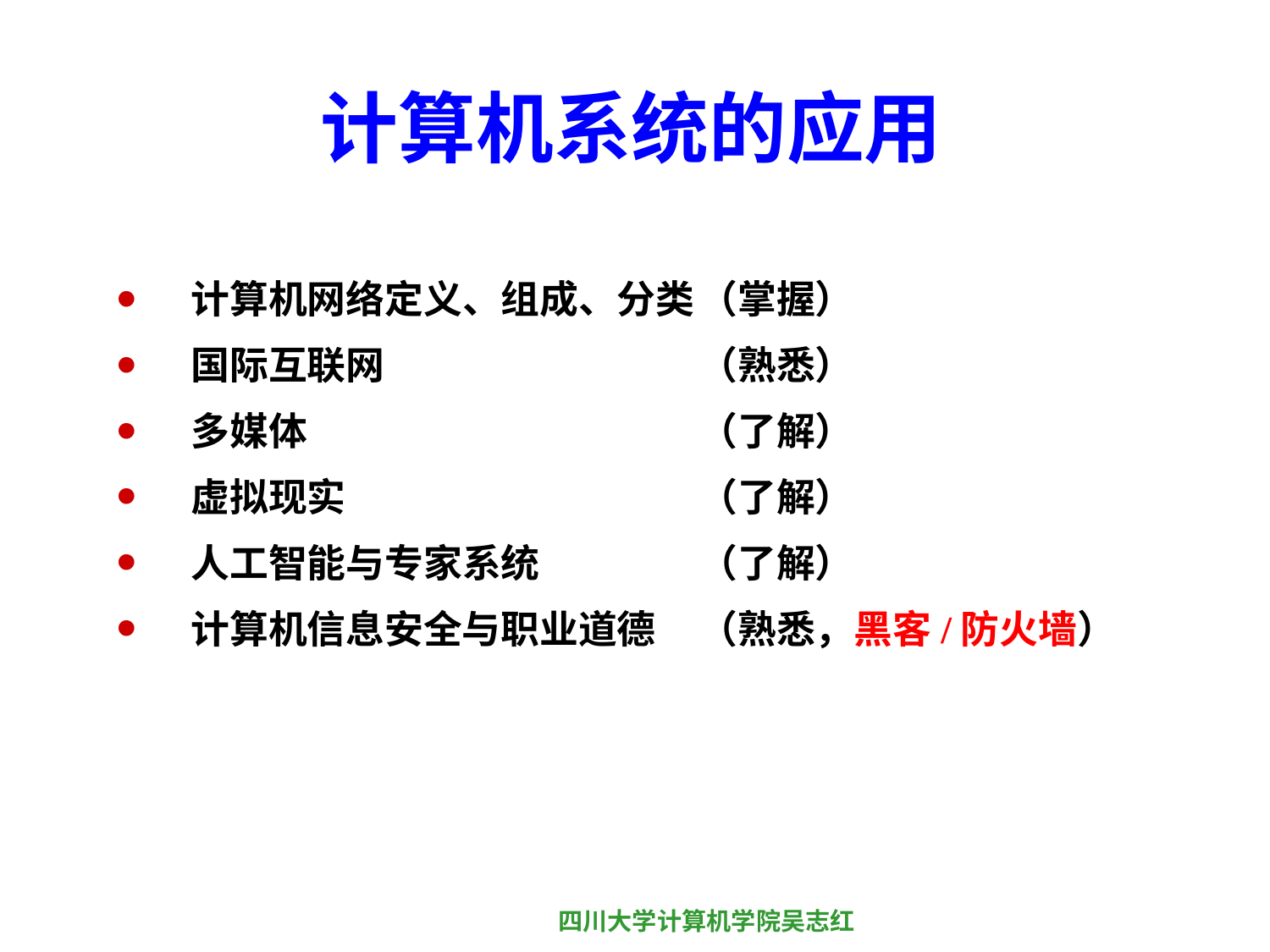

# 计算机系统的应用
计算机网络定义、组成、分类	（掌握）
国际互联网			（熟悉）
多媒体				（了解）
虚拟现实			（了解）
人工智能与专家系统		（了解）
计算机信息安全与职业道德	（熟悉，黑客/防火墙）

四川大学计算机学院吴志红
29